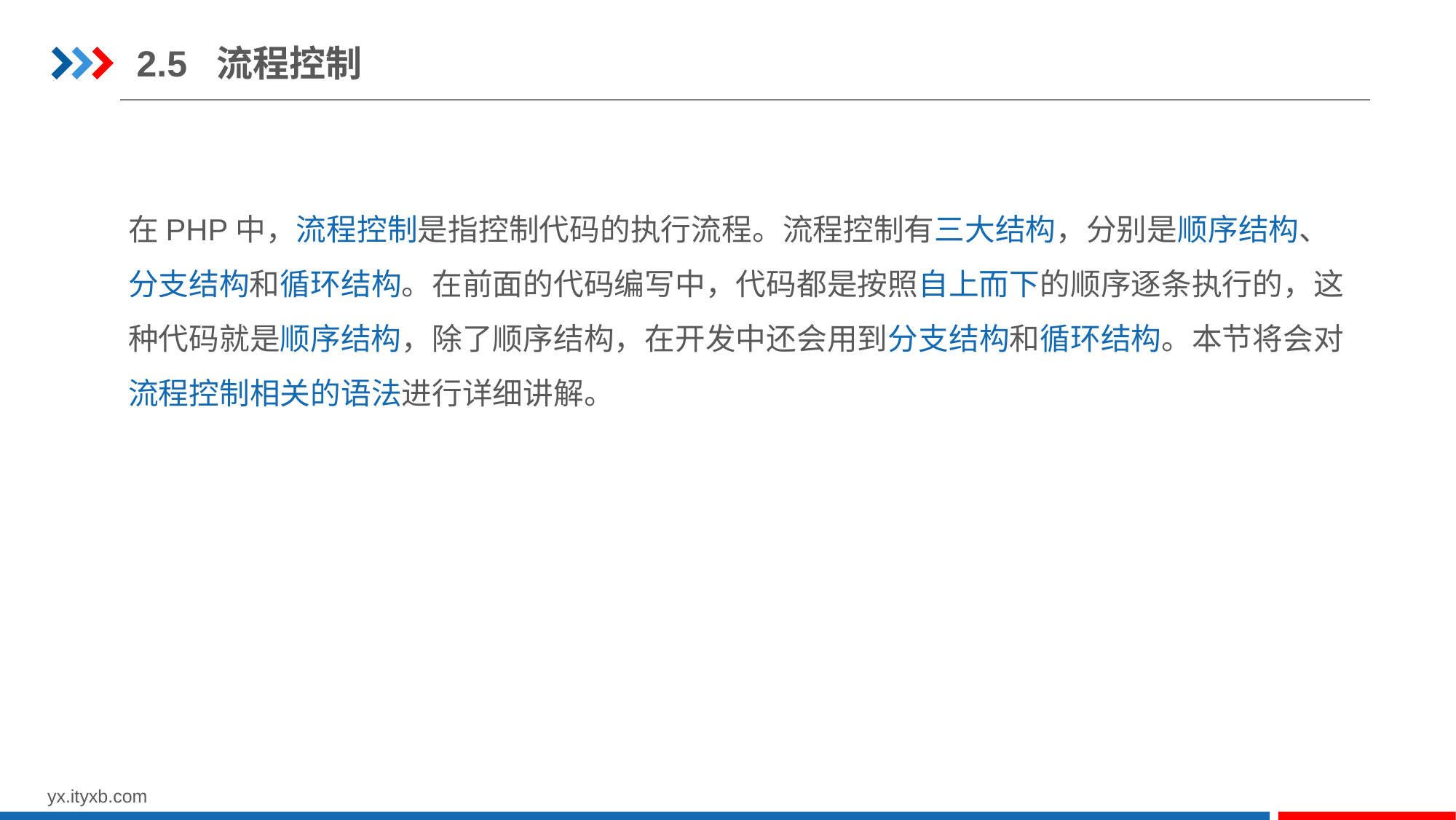

2.5  流程控制
在PHP中，流程控制是指控制代码的执行流程。流程控制有三大结构，分别是顺序结构、分支结构和循环结构。在前面的代码编写中，代码都是按照自上而下的顺序逐条执行的，这种代码就是顺序结构，除了顺序结构，在开发中还会用到分支结构和循环结构。本节将会对流程控制相关的语法进行详细讲解。